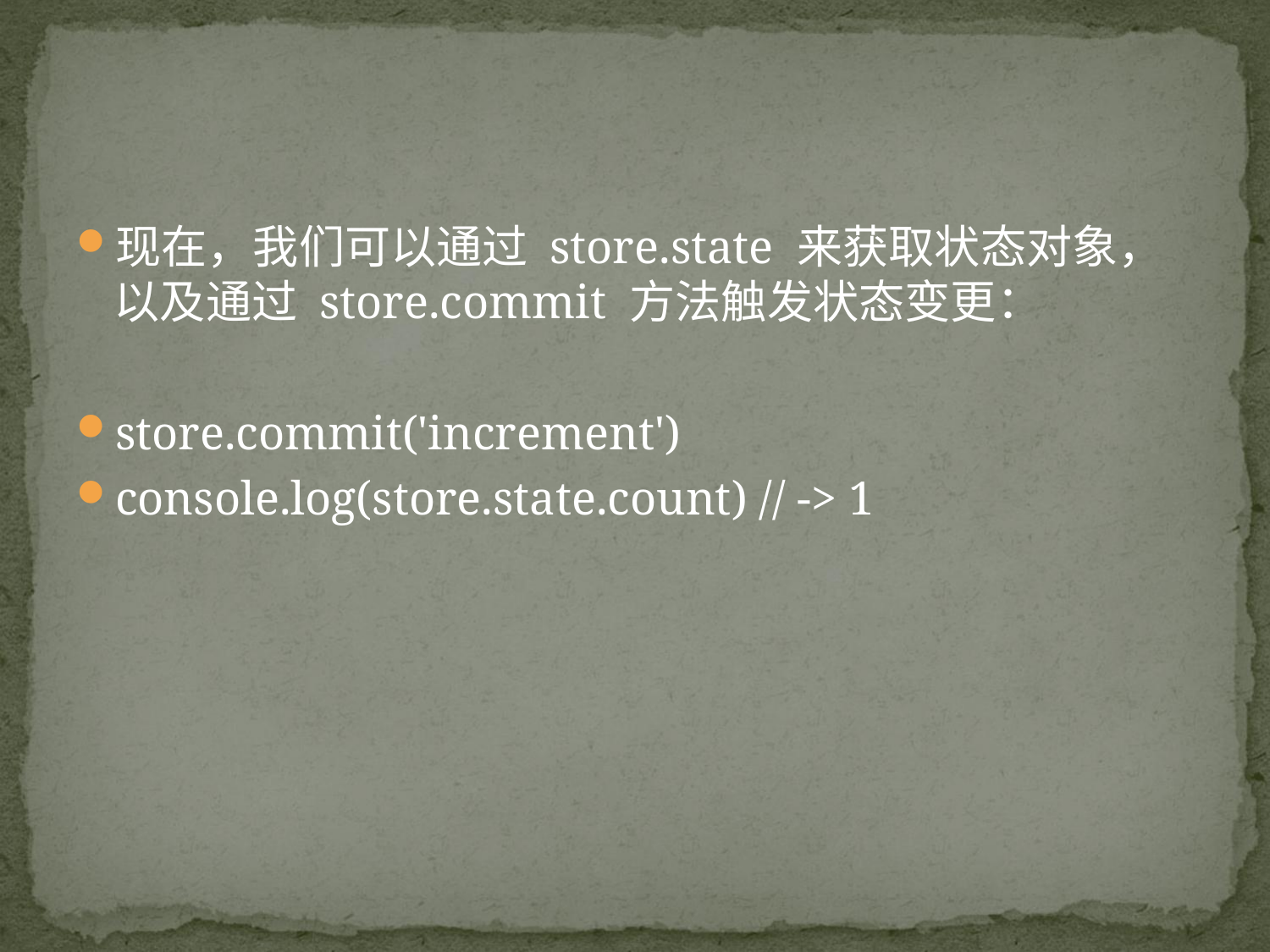

#
现在，我们可以通过 store.state 来获取状态对象，以及通过 store.commit 方法触发状态变更：

store.commit('increment')
console.log(store.state.count) // -> 1